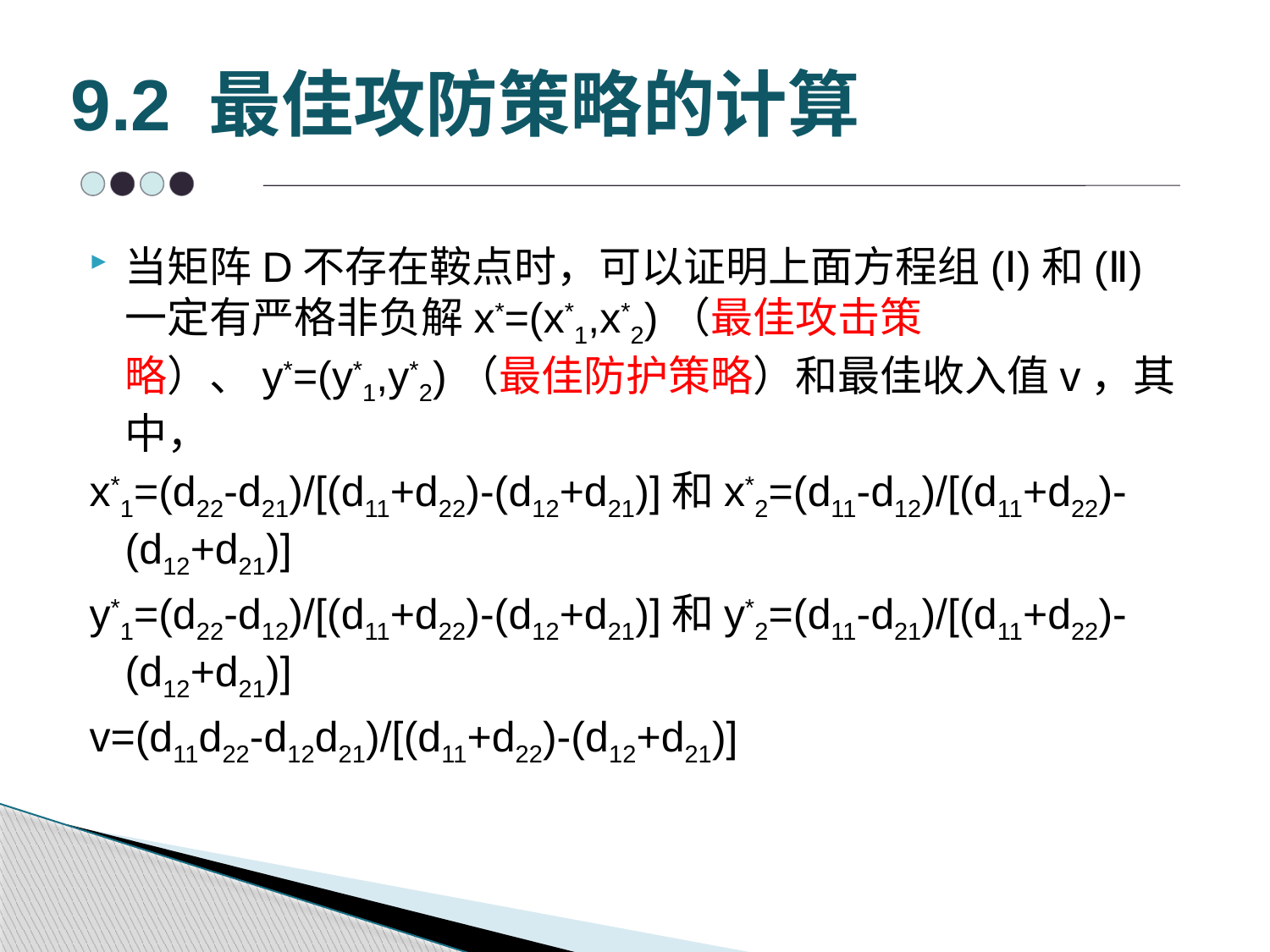

# 9.2 最佳攻防策略的计算

当矩阵D不存在鞍点时，可以证明上面方程组(Ⅰ)和(Ⅱ)一定有严格非负解x*=(x*1,x*2)（最佳攻击策略）、y*=(y*1,y*2)（最佳防护策略）和最佳收入值v，其中，
x*1=(d22-d21)/[(d11+d22)-(d12+d21)]和x*2=(d11-d12)/[(d11+d22)-(d12+d21)]
y*1=(d22-d12)/[(d11+d22)-(d12+d21)]和y*2=(d11-d21)/[(d11+d22)-(d12+d21)]
v=(d11d22-d12d21)/[(d11+d22)-(d12+d21)]